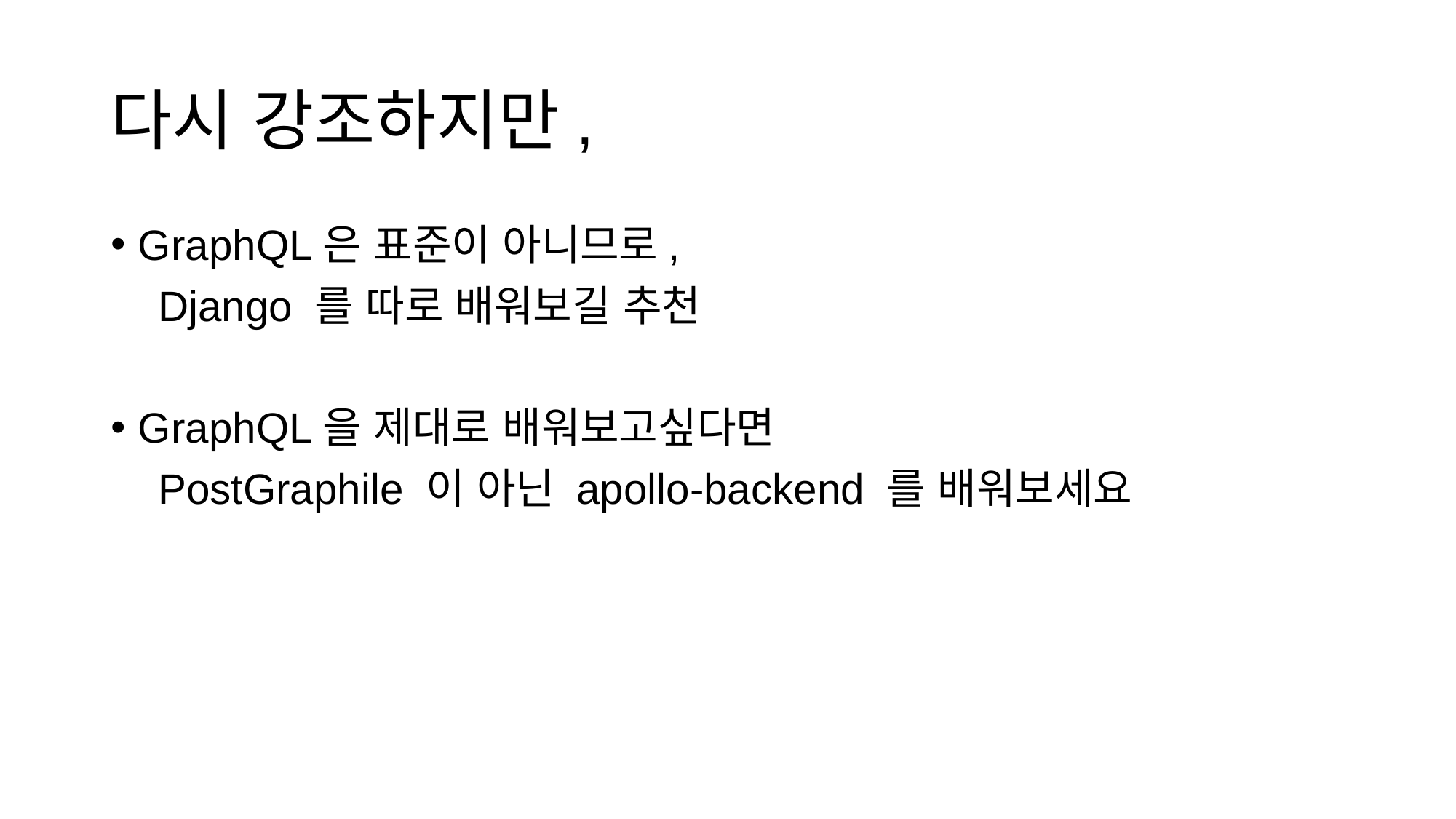

# 다시 강조하지만,
GraphQL은 표준이 아니므로,
    Django 를 따로 배워보길 추천

GraphQL을 제대로 배워보고싶다면
    PostGraphile 이 아닌 apollo-backend 를 배워보세요